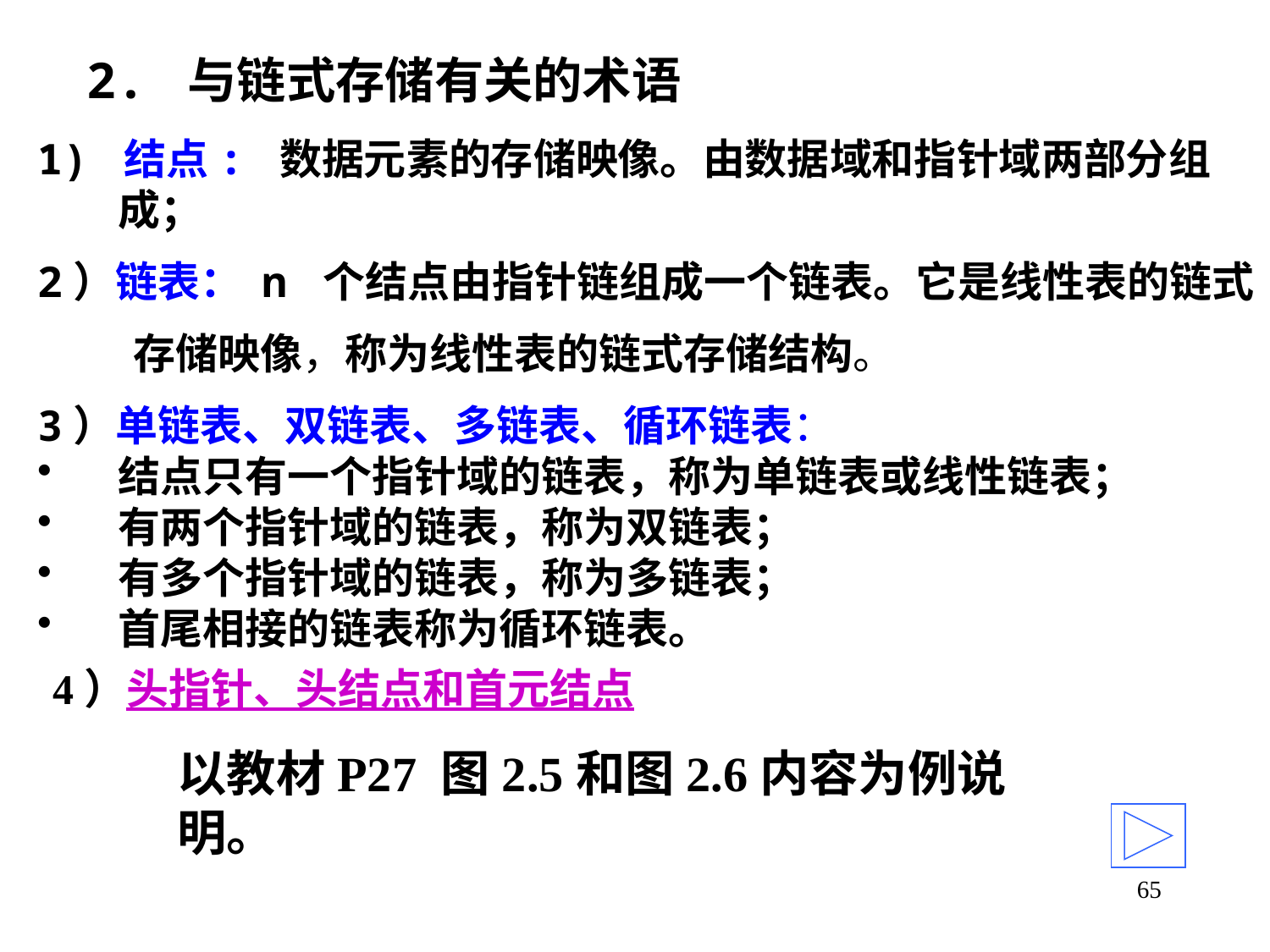

# 2. 与链式存储有关的术语
1) 结点: 数据元素的存储映像。由数据域和指针域两部分组成；
2）链表： n 个结点由指针链组成一个链表。它是线性表的链式
         存储映像，称为线性表的链式存储结构。
3）单链表、双链表、多链表、循环链表：
结点只有一个指针域的链表，称为单链表或线性链表；
有两个指针域的链表，称为双链表；
有多个指针域的链表，称为多链表；
首尾相接的链表称为循环链表。
4）头指针、头结点和首元结点
以教材P27 图2.5和图2.6内容为例说明。

65